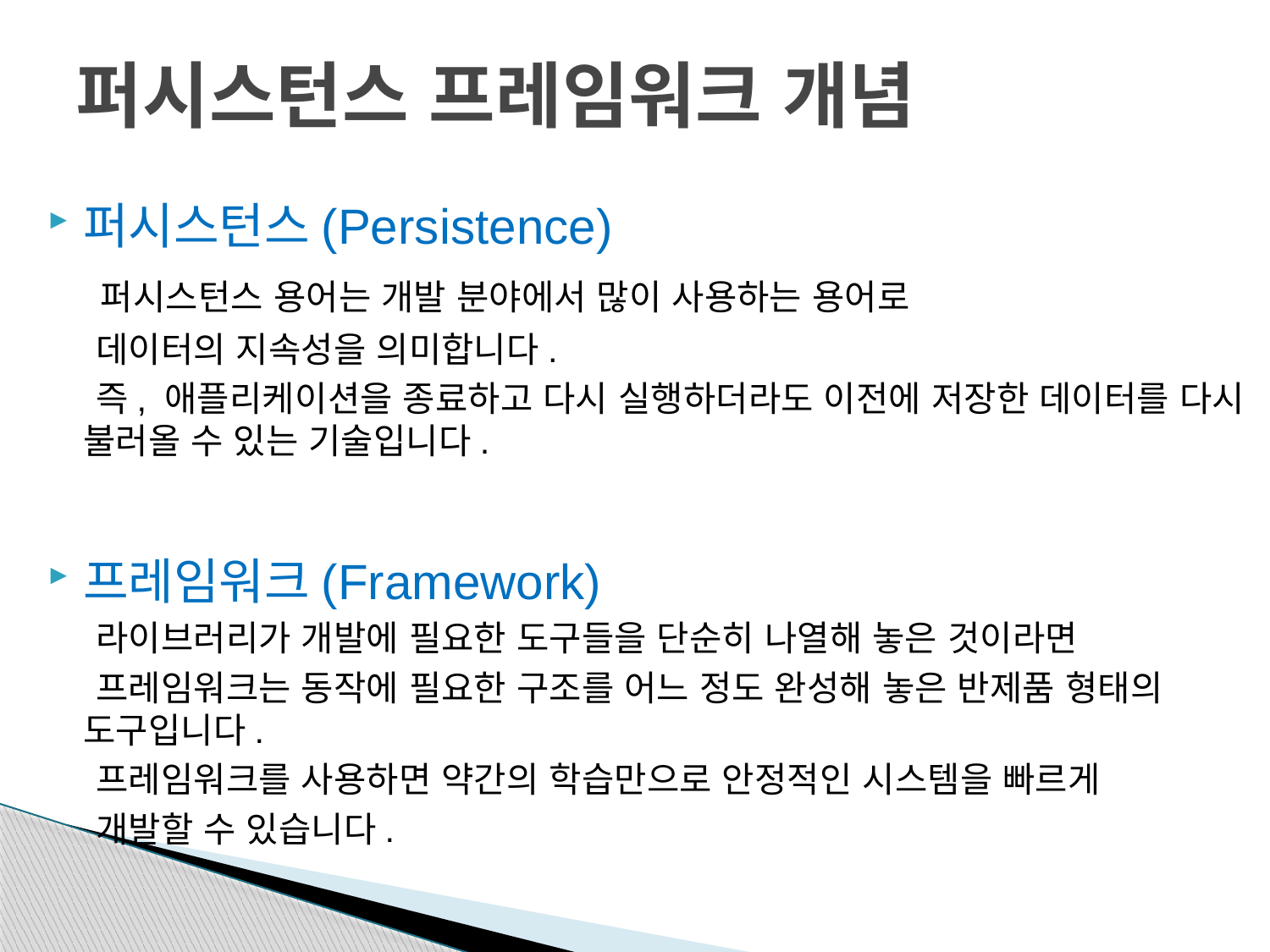

# 퍼시스턴스 프레임워크 개념
퍼시스턴스(Persistence)
   퍼시스턴스 용어는 개발 분야에서 많이 사용하는 용어로
    데이터의 지속성을 의미합니다.
    즉, 애플리케이션을 종료하고 다시 실행하더라도 이전에 저장한 데이터를 다시 불러올 수 있는 기술입니다.

프레임워크(Framework)
    라이브러리가 개발에 필요한 도구들을 단순히 나열해 놓은 것이라면
    프레임워크는 동작에 필요한 구조를 어느 정도 완성해 놓은 반제품 형태의 도구입니다.
    프레임워크를 사용하면 약간의 학습만으로 안정적인 시스템을 빠르게
    개발할 수 있습니다.